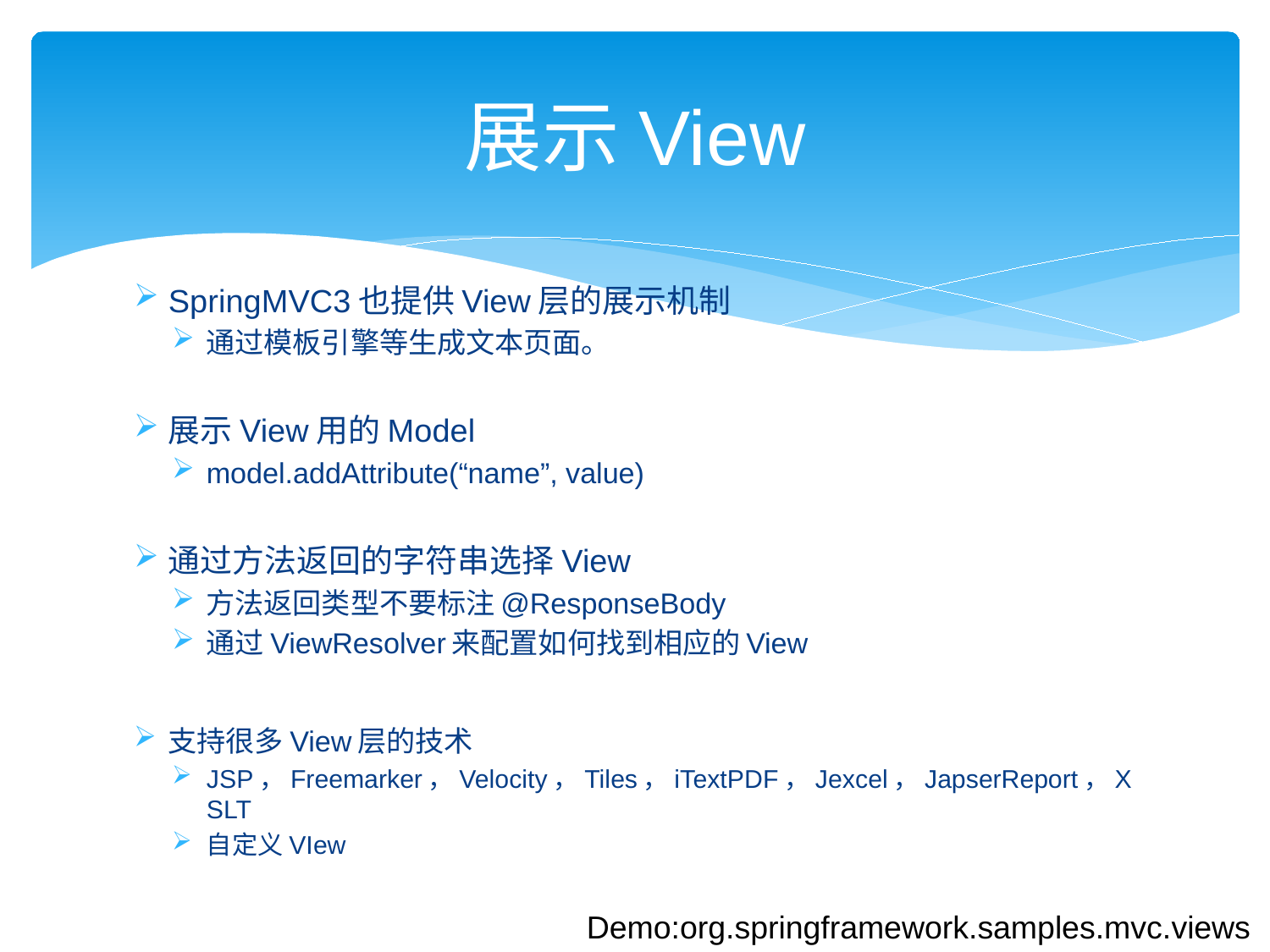

# 展示View
SpringMVC3也提供View层的展示机制
通过模板引擎等生成文本页面。

展示View用的Model
model.addAttribute(“name”, value)

通过方法返回的字符串选择View
方法返回类型不要标注@ResponseBody
通过ViewResolver来配置如何找到相应的View

支持很多View层的技术
JSP，Freemarker，Velocity，Tiles，iTextPDF，Jexcel，JapserReport，XSLT
自定义VIew
Demo:org.springframework.samples.mvc.views